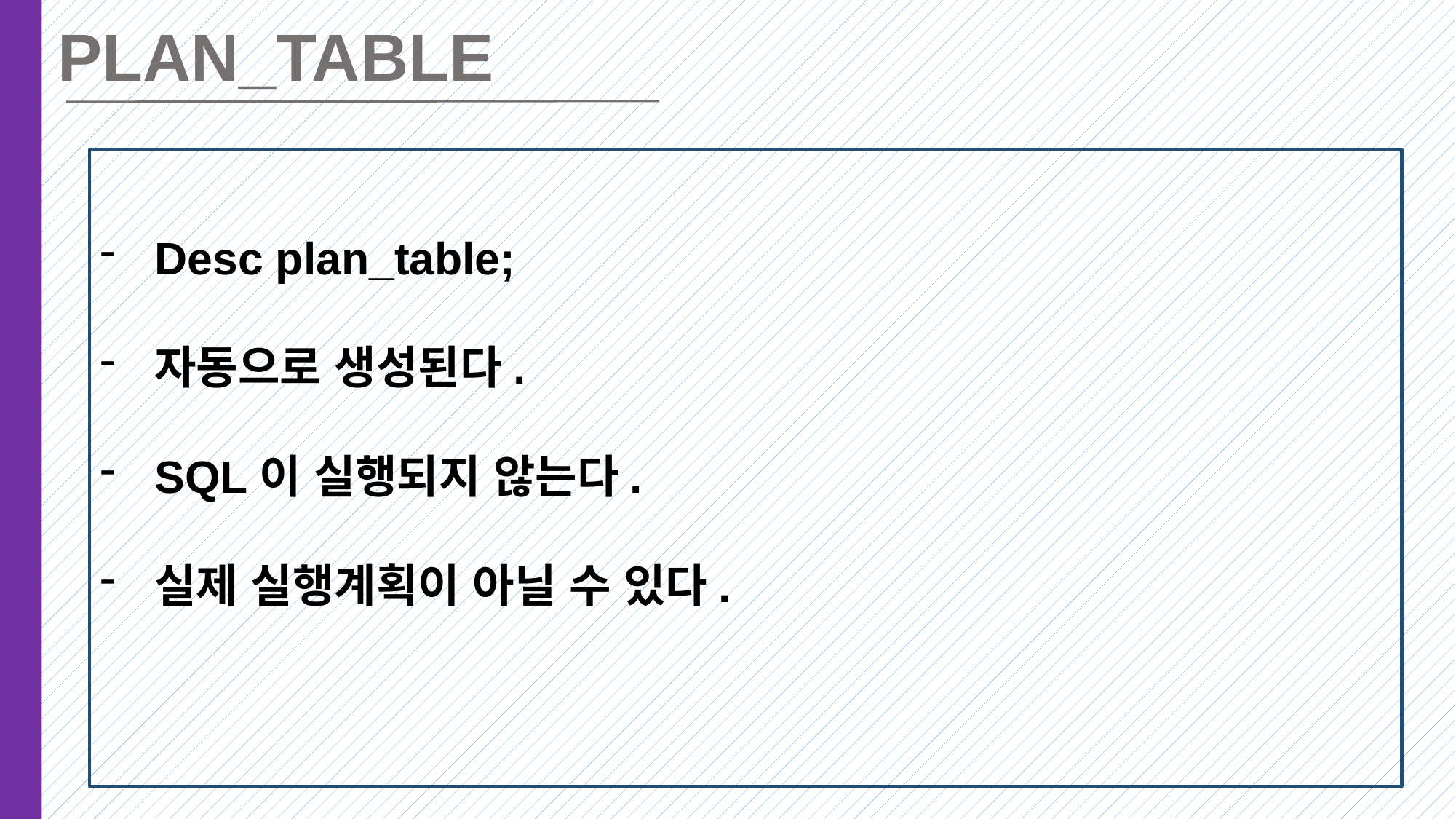

PLAN_TABLE

Desc plan_table;

자동으로 생성된다.

SQL이 실행되지 않는다.

실제 실행계획이 아닐 수 있다.